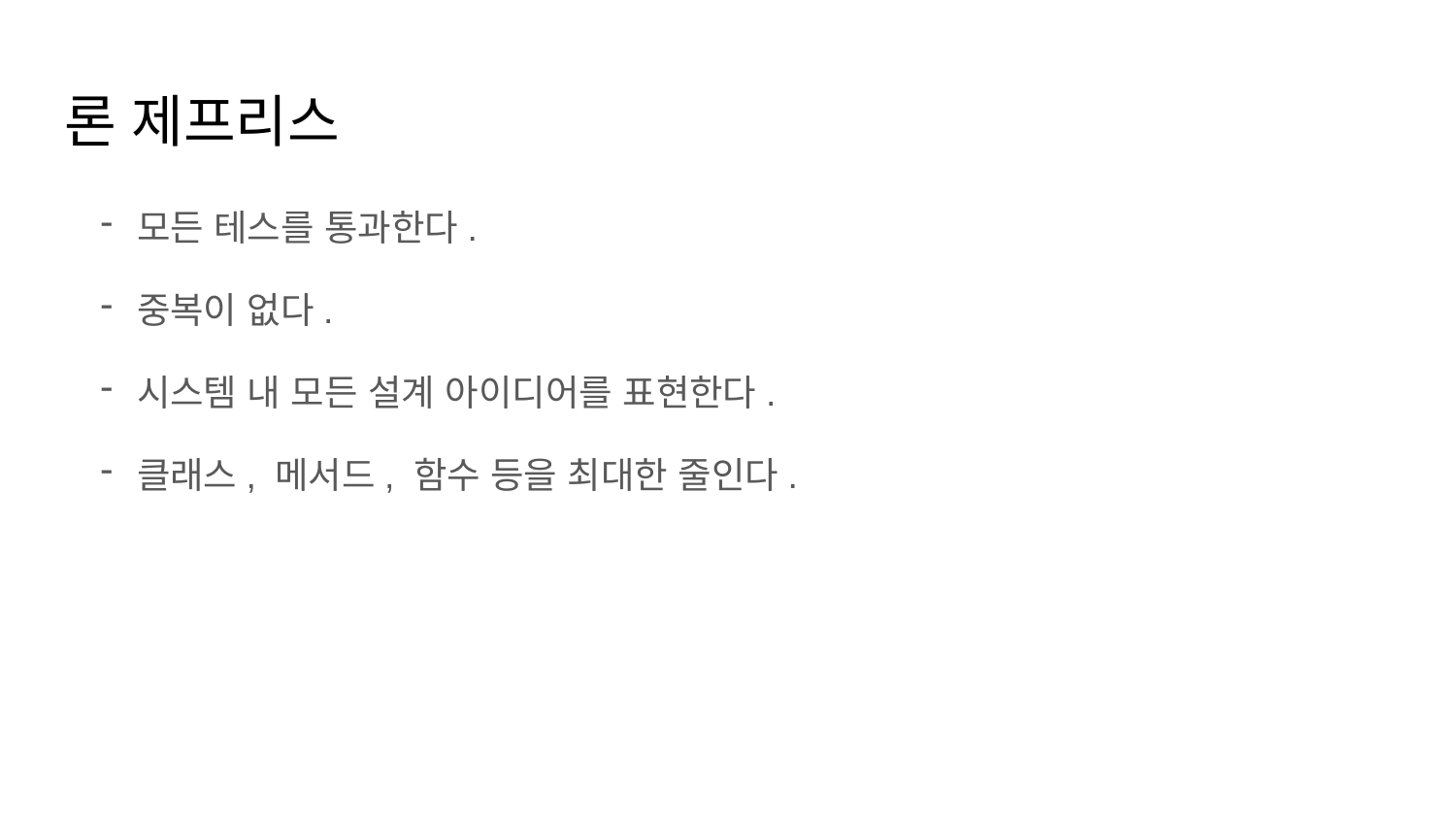

# 론 제프리스
모든 테스를 통과한다.
중복이 없다.
시스템 내 모든 설계 아이디어를 표현한다.
클래스, 메서드, 함수 등을 최대한 줄인다.